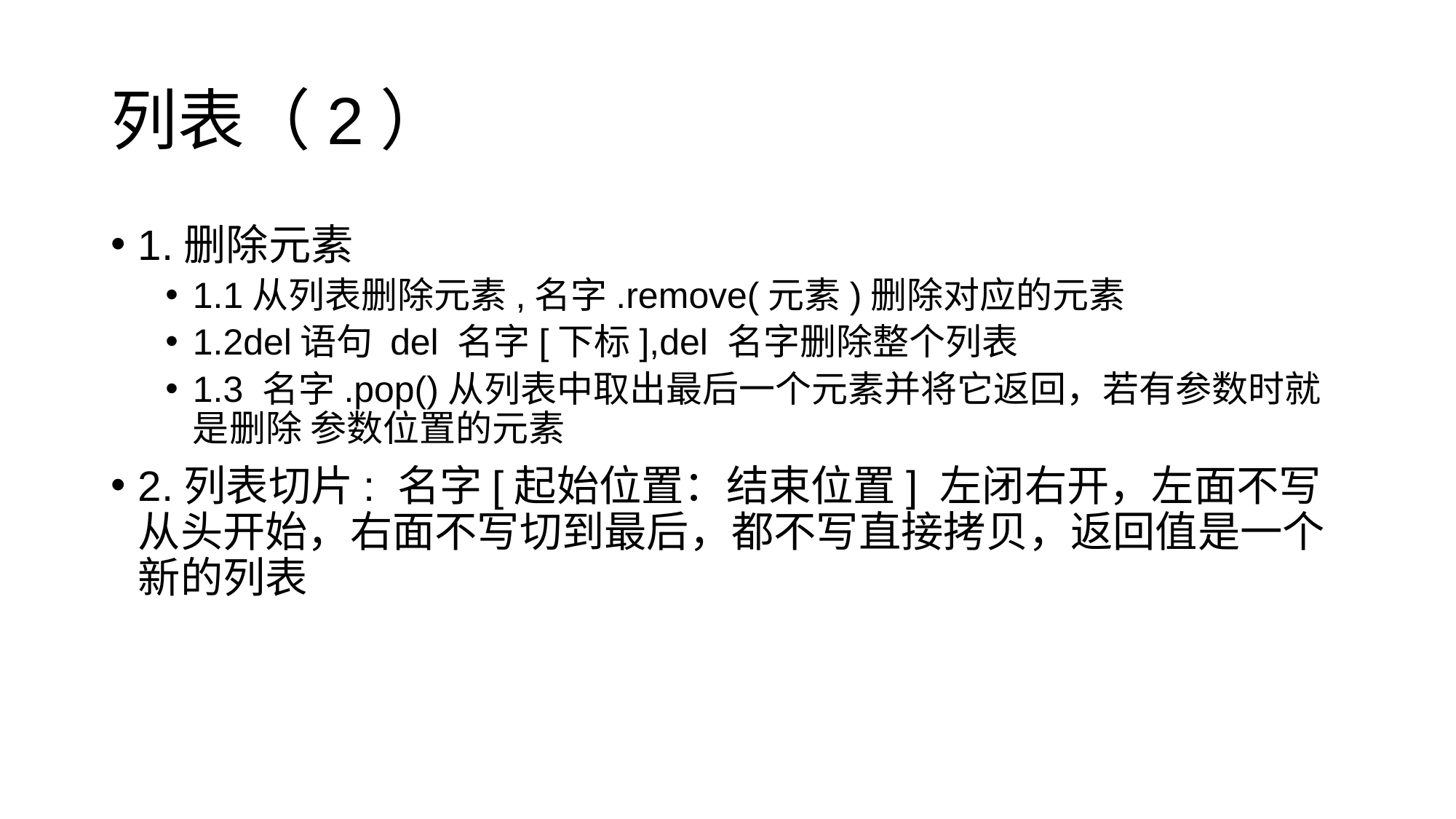

# 列表（2）
1.删除元素
1.1从列表删除元素,名字.remove(元素)删除对应的元素
1.2del语句 del 名字[下标],del 名字删除整个列表
1.3 名字.pop()从列表中取出最后一个元素并将它返回，若有参数时就是删除 参数位置的元素
2.列表切片: 名字[起始位置：结束位置] 左闭右开，左面不写从头开始，右面不写切到最后，都不写直接拷贝，返回值是一个新的列表